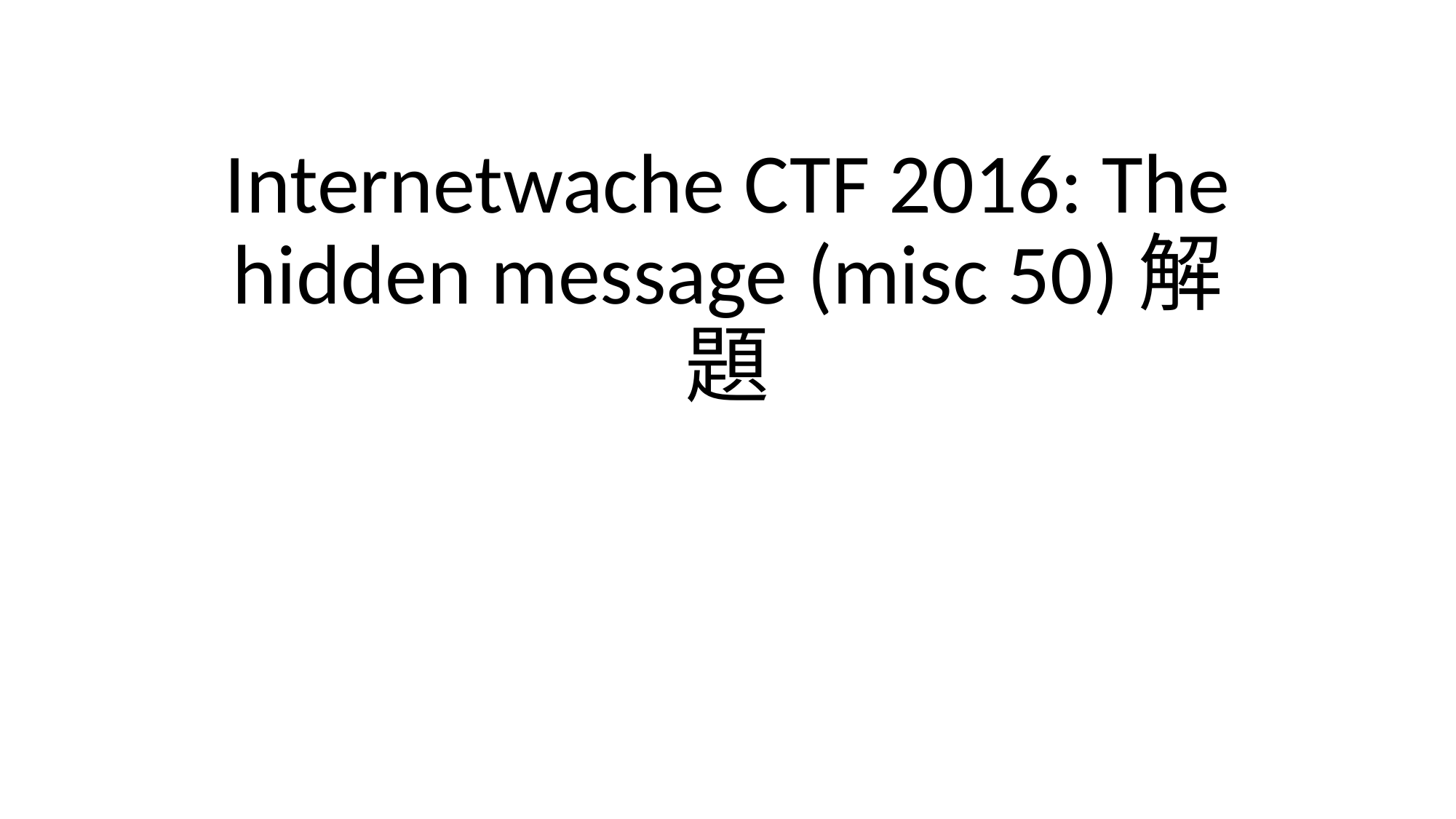

# Internetwache CTF 2016: The hidden message (misc 50)解題